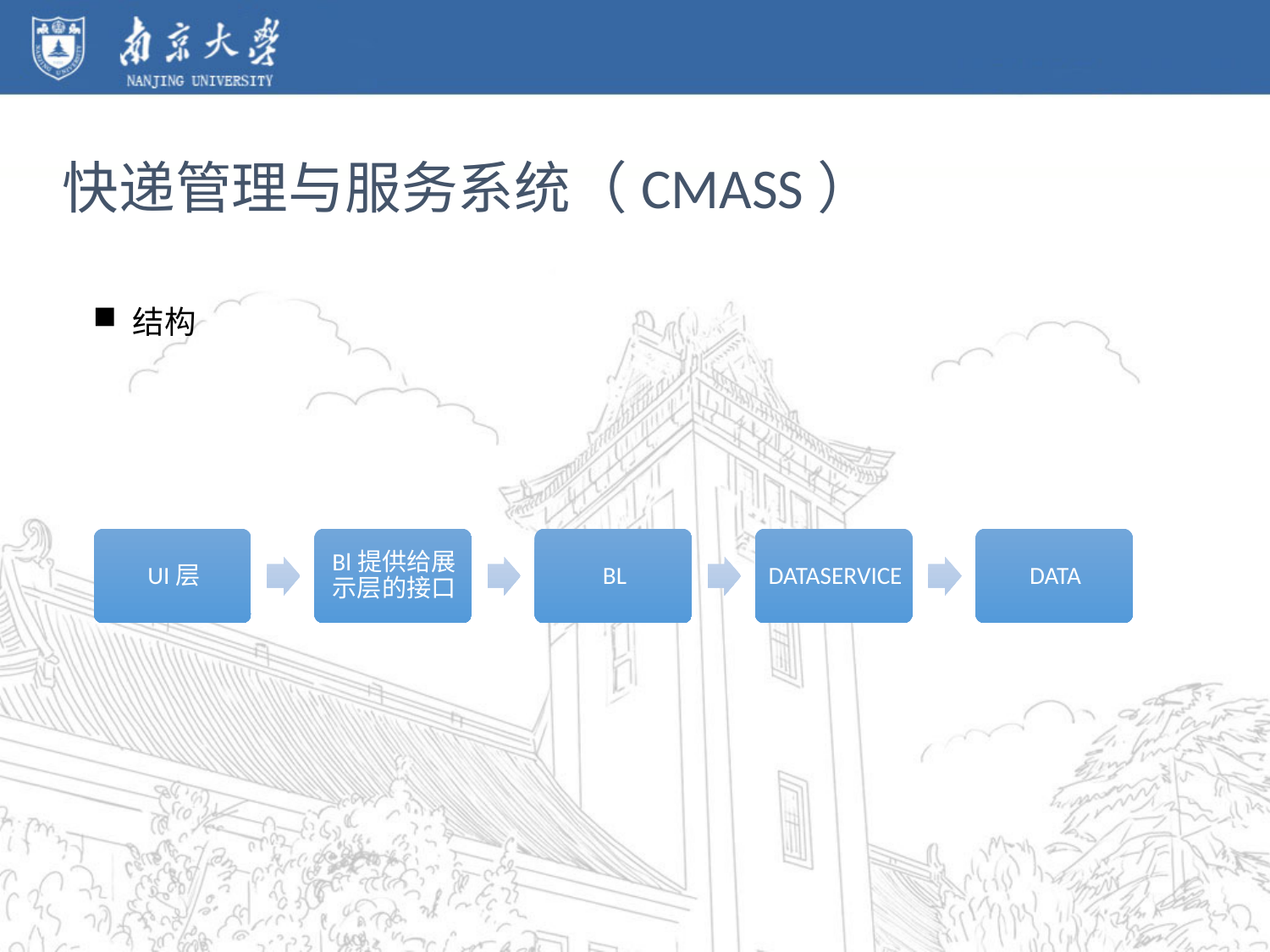

快递管理与服务系统（CMASS）
结构
UI层

Bl提供给展示层的接口

BL

DATASERVICE

DATA